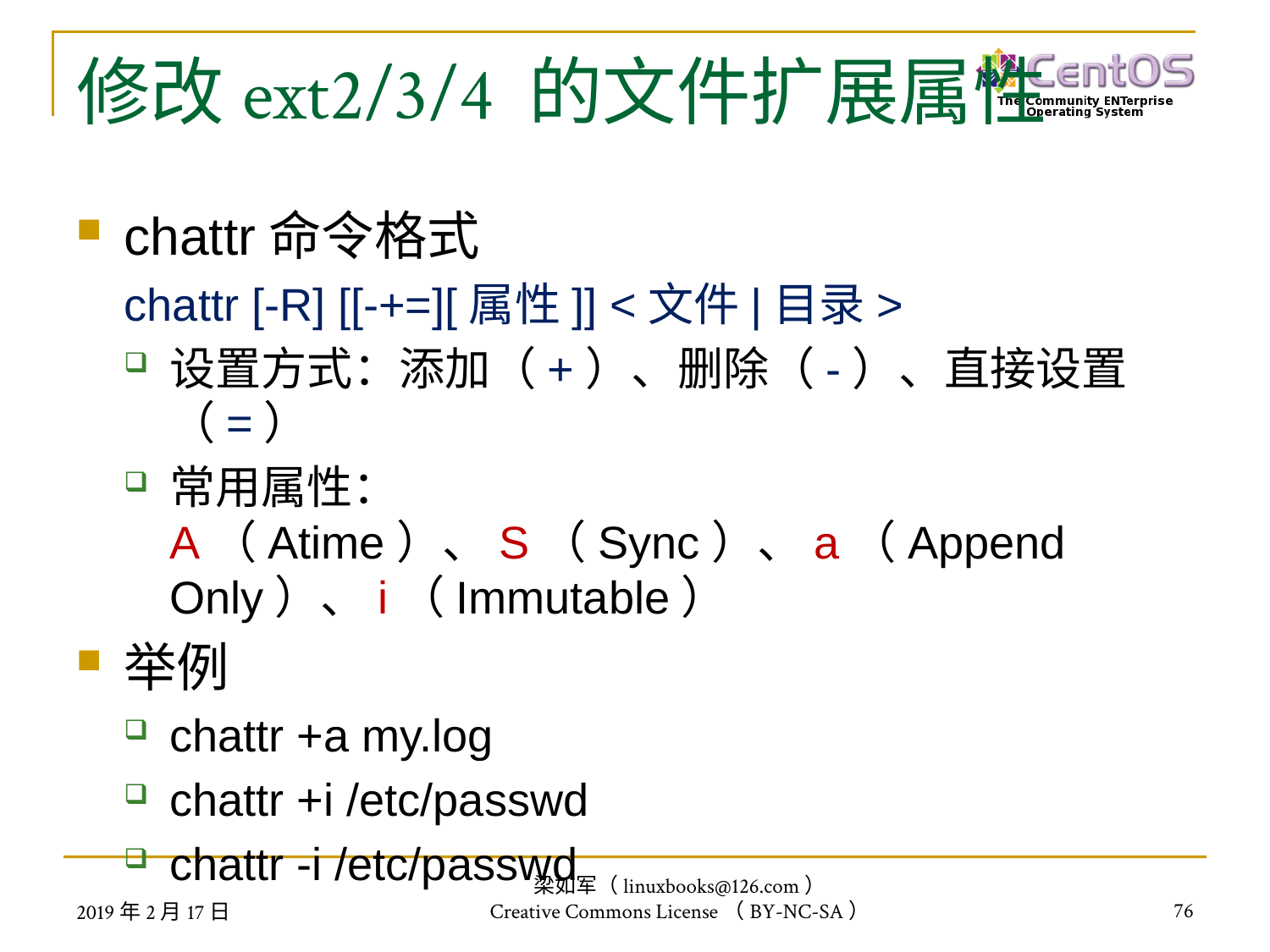

# 修改ext2/3/4 的文件扩展属性
chattr命令格式
chattr [-R] [[-+=][属性]] <文件|目录>
设置方式：添加（+）、删除（-）、直接设置（=）
常用属性：A（Atime）、S（Sync）、a（Append Only）、i（Immutable）
举例
chattr +a my.log
chattr +i /etc/passwd
chattr -i /etc/passwd
梁如军（linuxbooks@126.com）
Creative Commons License（BY-NC-SA）
2019年2月17日
76